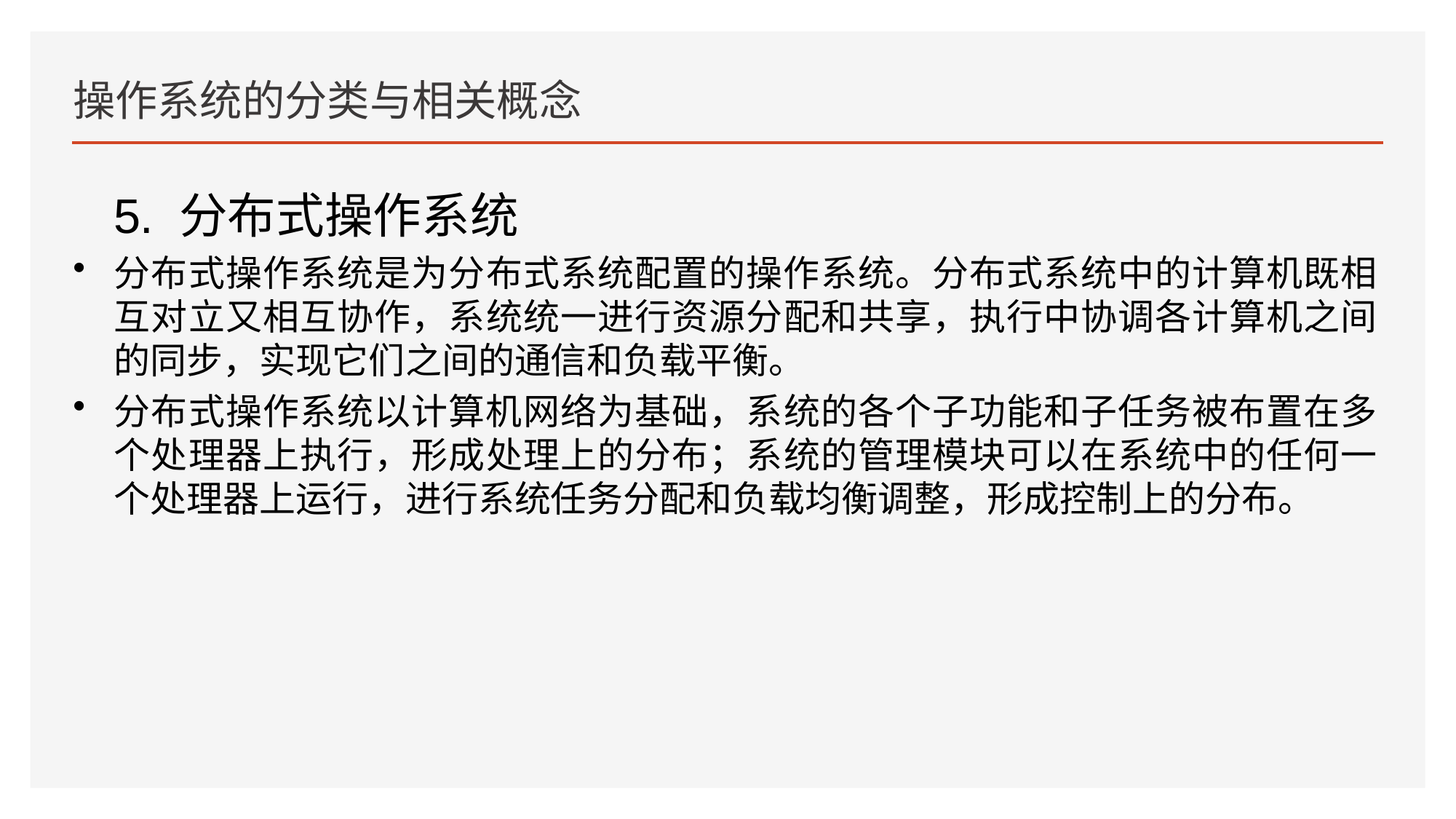

# 操作系统的分类与相关概念
   5. 分布式操作系统
分布式操作系统是为分布式系统配置的操作系统。分布式系统中的计算机既相互对立又相互协作，系统统一进行资源分配和共享，执行中协调各计算机之间的同步，实现它们之间的通信和负载平衡。
分布式操作系统以计算机网络为基础，系统的各个子功能和子任务被布置在多个处理器上执行，形成处理上的分布；系统的管理模块可以在系统中的任何一个处理器上运行，进行系统任务分配和负载均衡调整，形成控制上的分布。